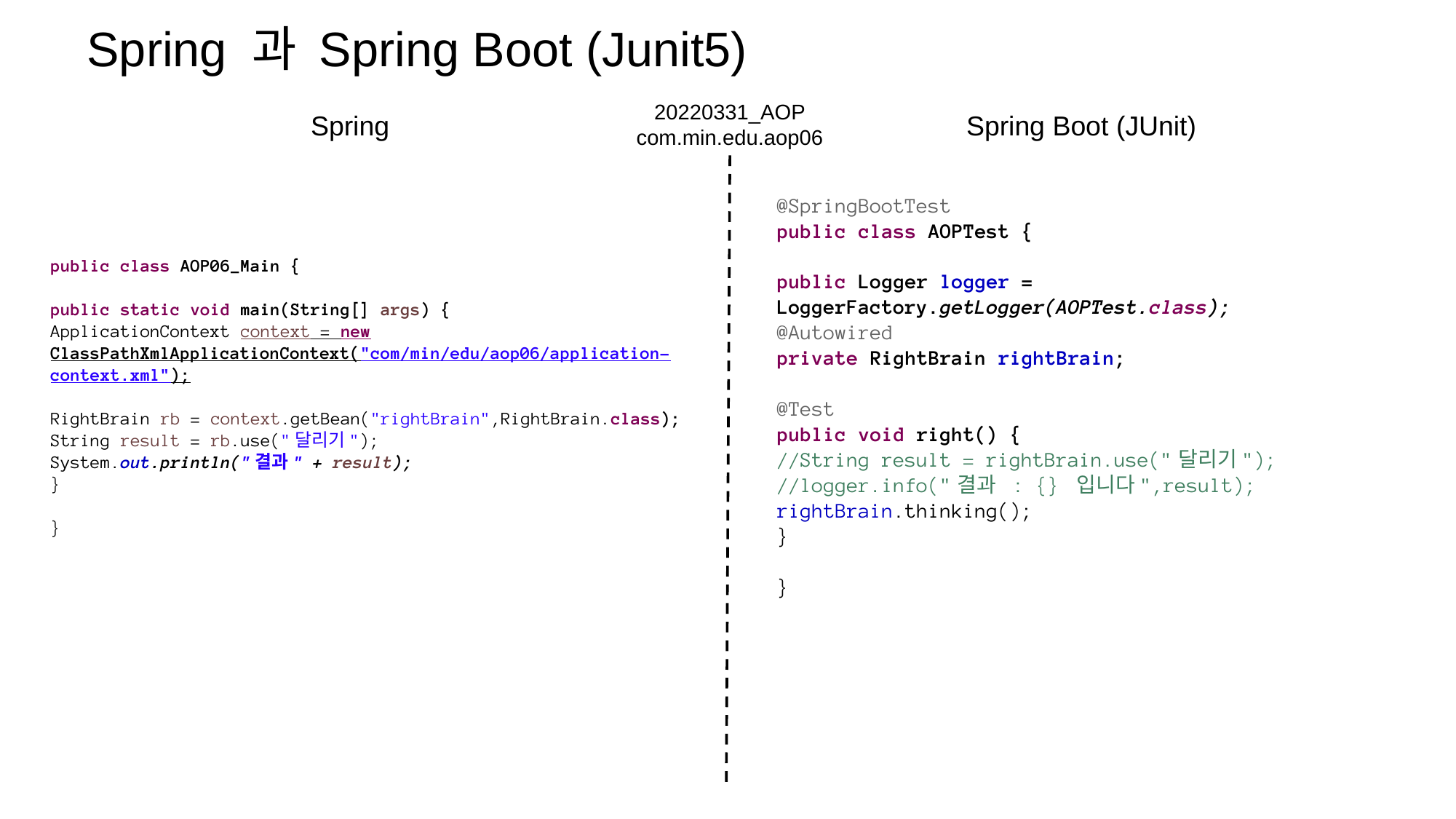

Spring 과 Spring Boot (Junit5)
20220331_AOP
com.min.edu.aop06
Spring
Spring Boot (JUnit)
@SpringBootTest
public class AOPTest {

public Logger logger = LoggerFactory.getLogger(AOPTest.class);
@Autowired
private RightBrain rightBrain;

@Test
public void right() {
//String result = rightBrain.use("달리기");
//logger.info("결과 : {} 입니다",result);
rightBrain.thinking();
}

}
public class AOP06_Main {

public static void main(String[] args) {
ApplicationContext context = new ClassPathXmlApplicationContext("com/min/edu/aop06/application-context.xml");

RightBrain rb = context.getBean("rightBrain",RightBrain.class);
String result = rb.use("달리기");
System.out.println("결과" + result);
}

}